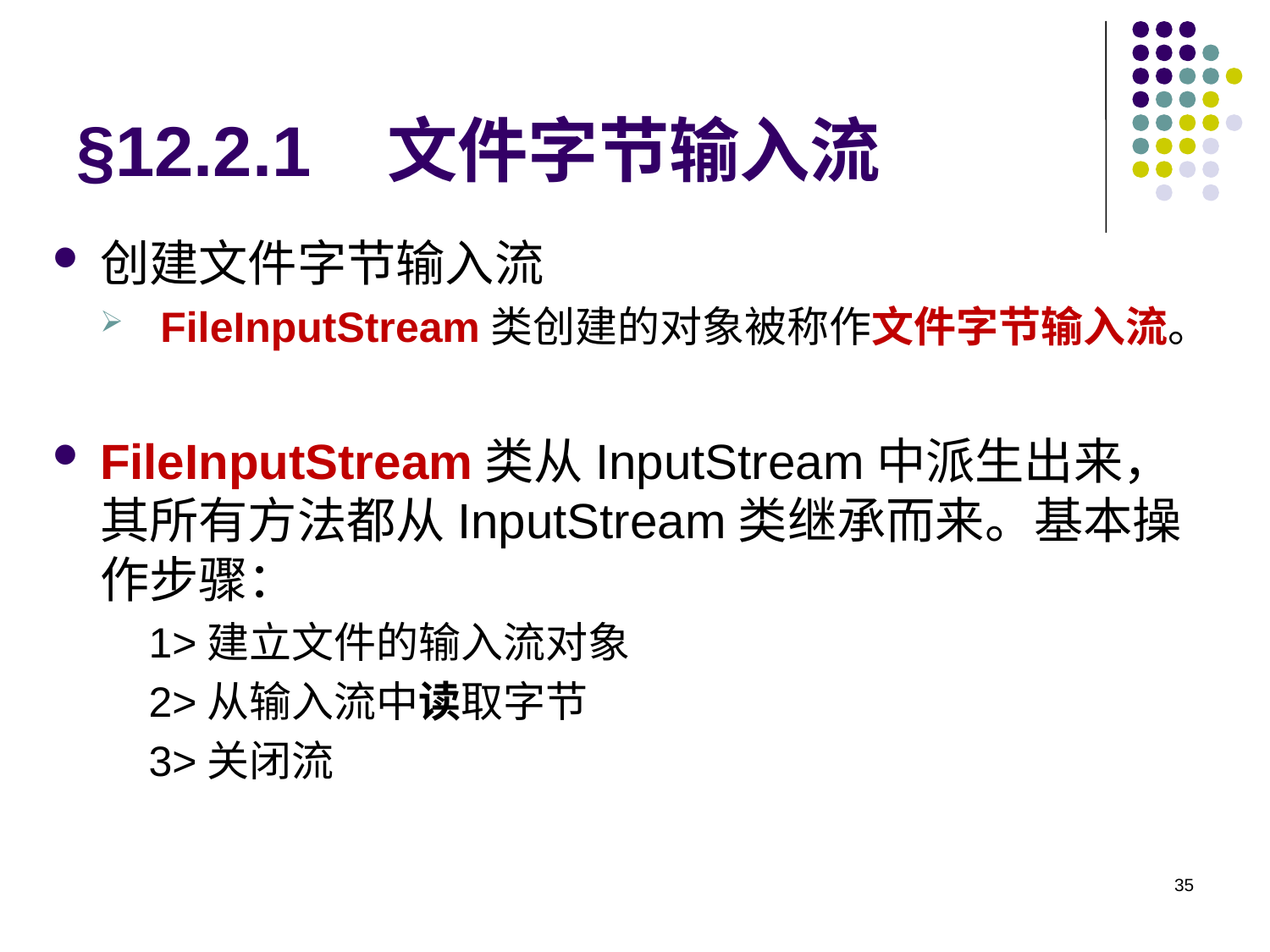

# §12.2.1   文件字节输入流
创建文件字节输入流
 FileInputStream类创建的对象被称作文件字节输入流。

FileInputStream类从InputStream中派生出来，其所有方法都从InputStream类继承而来。基本操作步骤：
1>建立文件的输入流对象
2>从输入流中读取字节
3>关闭流

35